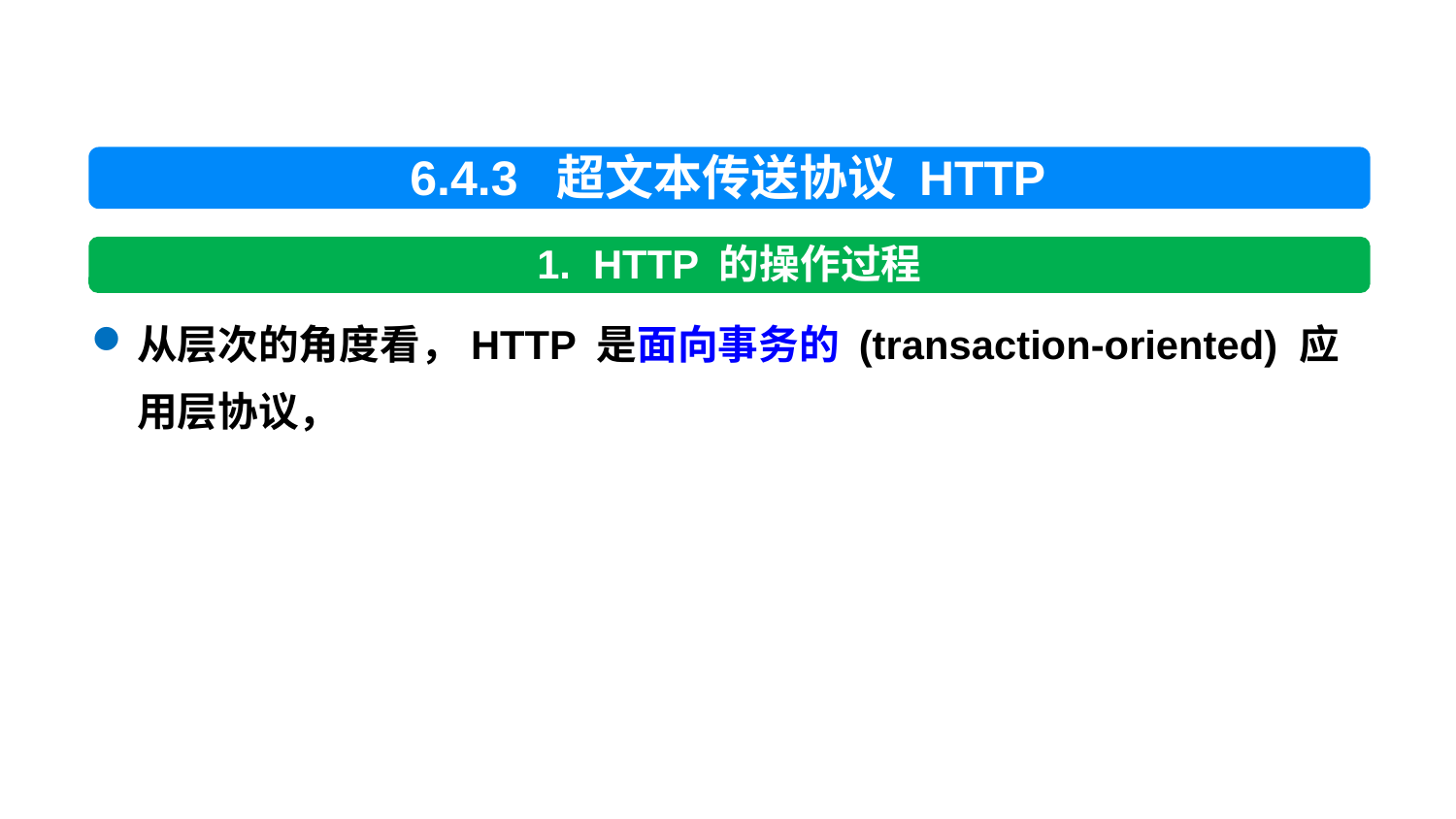

6.4.3  超文本传送协议 HTTP

1.  HTTP 的操作过程

从层次的角度看，HTTP 是面向事务的 (transaction-oriented) 应用层协议，
59